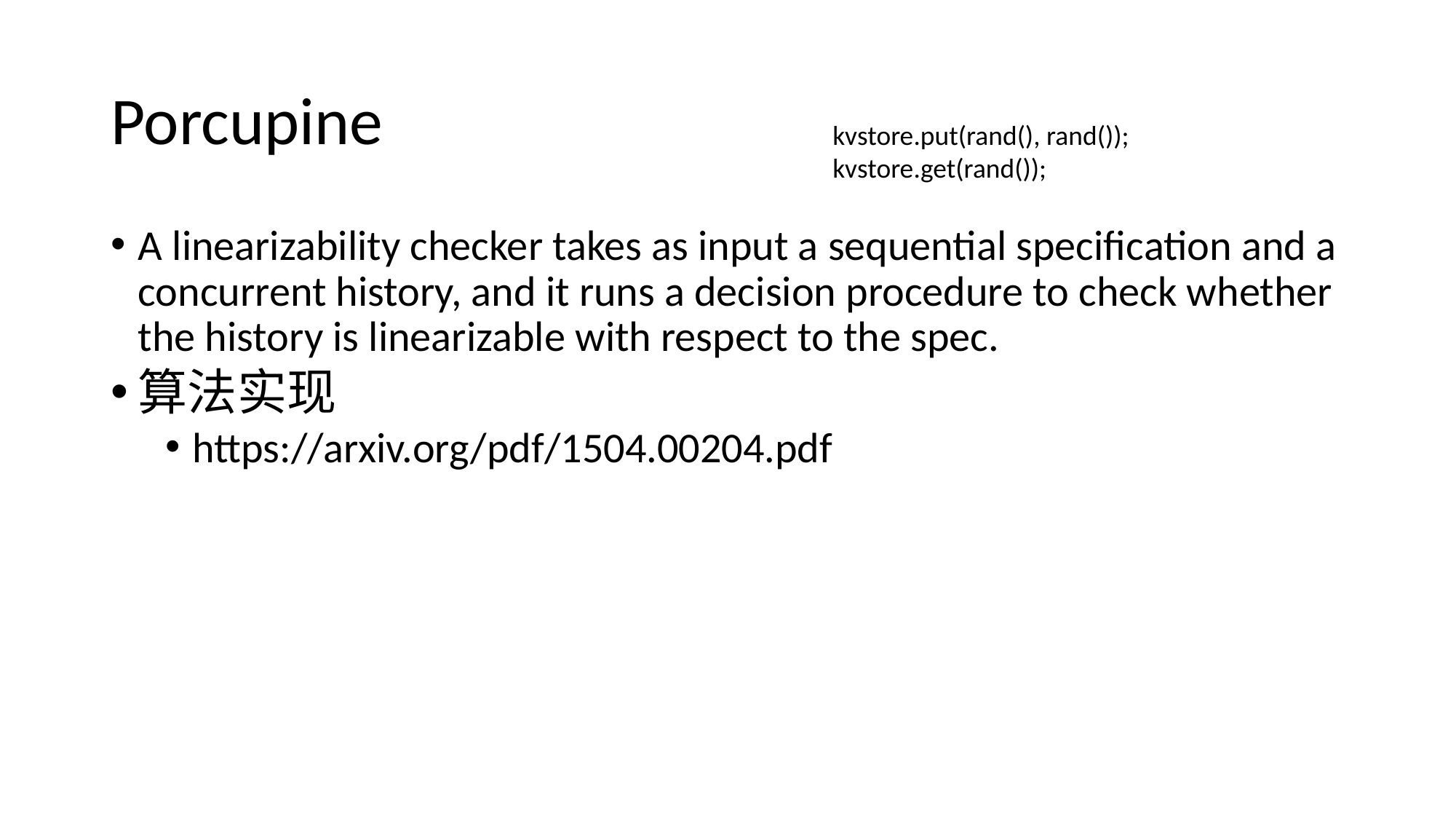

Porcupine
kvstore.put(rand(), rand());
kvstore.get(rand());
A linearizability checker takes as input a sequential specification and a concurrent history, and it runs a decision procedure to check whether the history is linearizable with respect to the spec.
算法实现
https://arxiv.org/pdf/1504.00204.pdf